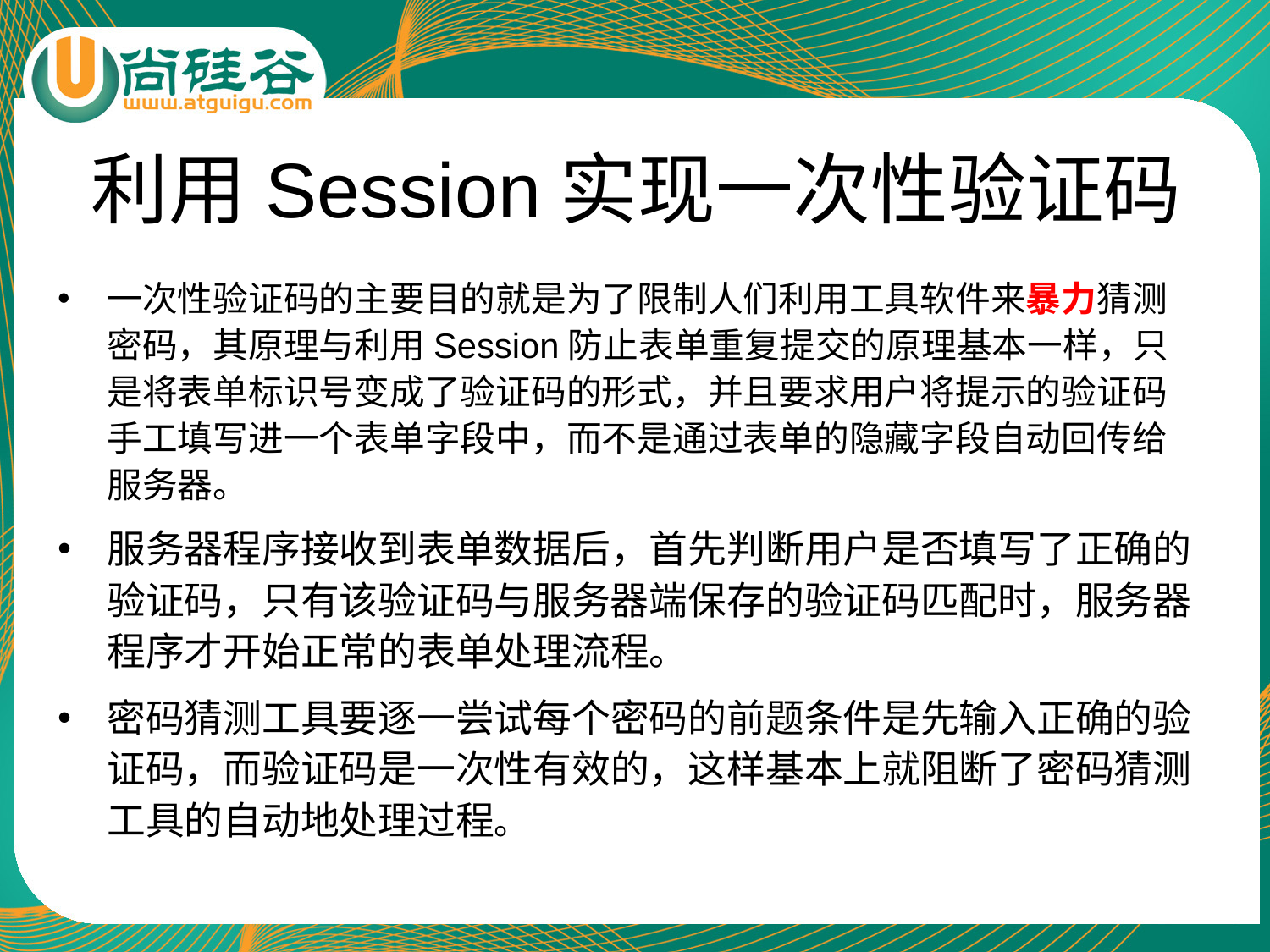

# 利用Session实现一次性验证码
一次性验证码的主要目的就是为了限制人们利用工具软件来暴力猜测密码，其原理与利用Session防止表单重复提交的原理基本一样，只是将表单标识号变成了验证码的形式，并且要求用户将提示的验证码手工填写进一个表单字段中，而不是通过表单的隐藏字段自动回传给服务器。
服务器程序接收到表单数据后，首先判断用户是否填写了正确的验证码，只有该验证码与服务器端保存的验证码匹配时，服务器程序才开始正常的表单处理流程。
密码猜测工具要逐一尝试每个密码的前题条件是先输入正确的验证码，而验证码是一次性有效的，这样基本上就阻断了密码猜测工具的自动地处理过程。